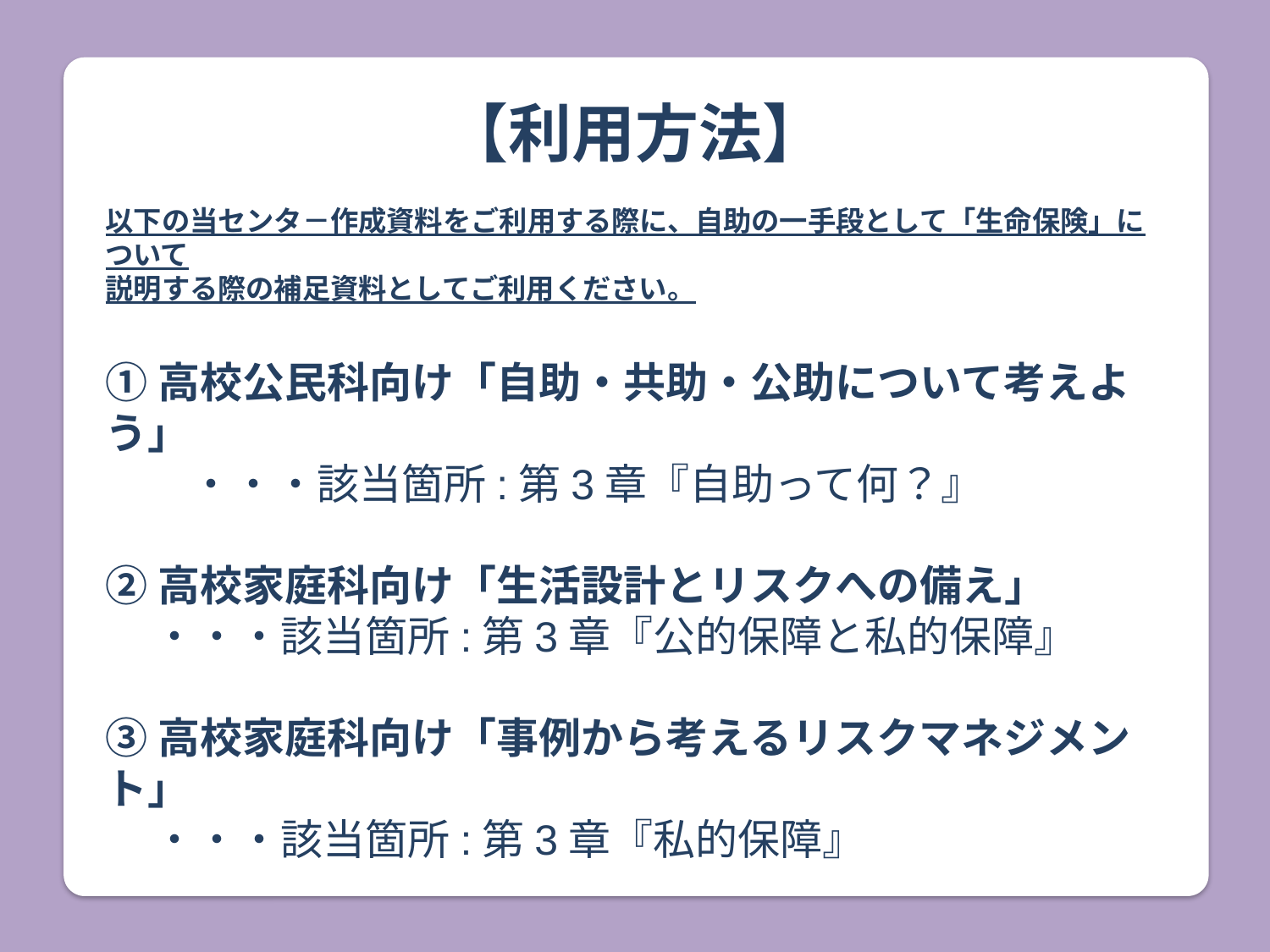

【利用方法】

以下の当センタ－作成資料をご利用する際に、自助の一手段として「生命保険」について
説明する際の補足資料としてご利用ください。

①高校公民科向け「自助・共助・公助について考えよう」
　　・・・該当箇所:第3章『自助って何？』

②高校家庭科向け「生活設計とリスクへの備え」
    ・・・該当箇所:第3章『公的保障と私的保障』

③高校家庭科向け「事例から考えるリスクマネジメント」
    ・・・該当箇所:第3章『私的保障』